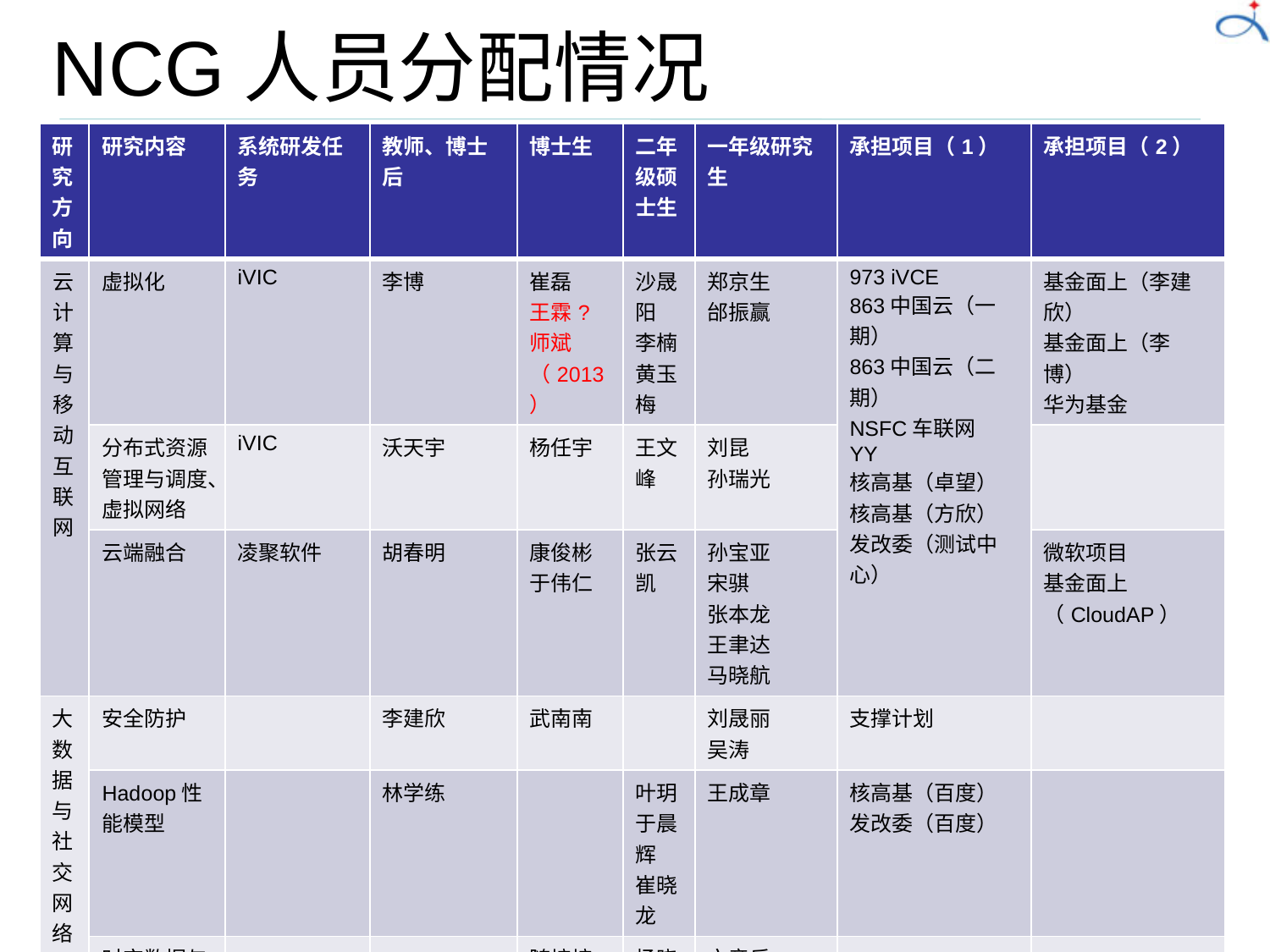

# NCG人员分配情况
| 研究方向 | 研究内容 | 系统研发任务 | 教师、博士后 | 博士生 | 二年级硕士生 | 一年级研究生 | 承担项目（1） | 承担项目（2） |
| --- | --- | --- | --- | --- | --- | --- | --- | --- |
| 云计算与移动互联网 | 虚拟化 | iVIC | 李博 | 崔磊 王霖? 师斌（2013） | 沙晟阳 李楠 黄玉梅 | 郑京生 邰振赢 | 973 iVCE 863中国云（一期） 863中国云（二期） NSFC车联网 YY 核高基（卓望） 核高基（方欣） 发改委（测试中心） | 基金面上（李建欣） 基金面上（李博） 华为基金 |
|  | 分布式资源管理与调度、虚拟网络 | iVIC | 沃天宇 | 杨任宇 | 王文峰 | 刘昆 孙瑞光 |  |  |
|  | 云端融合 | 凌聚软件 | 胡春明 | 康俊彬 于伟仁 | 张云凯 | 孙宝亚 宋骐 张本龙 王聿达 马晓航 |  | 微软项目 基金面上（CloudAP） |
| 大数据与社交网络监控 | 安全防护 |  | 李建欣 | 武南南 |  | 刘晟丽 吴涛 | 支撑计划 |  |
|  | Hadoop性能模型 |  | 林学练 |  | 叶玥 于晨辉 崔晓龙 | 王成章 | 核高基（百度） 发改委（百度） |  |
|  | 时空数据与隐私保护 |  |  | 随培培 | 杨晓宇 | 文章乐 |  |  |
|  | 图数据理论 |  | 马帅 | 曹洋 李佳 |  | 郑众杰 |  |  |